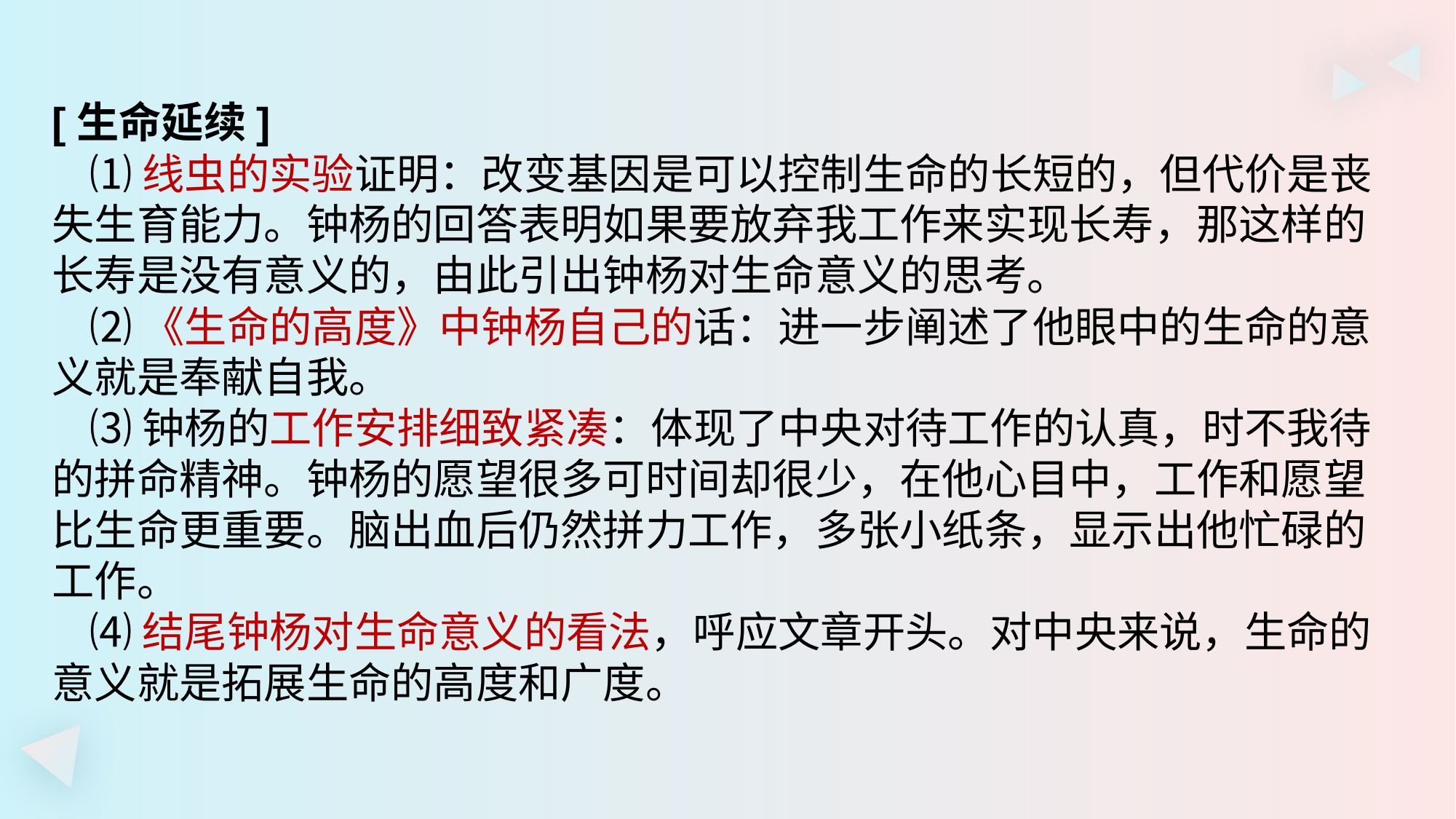

[生命延续]
    ⑴线虫的实验证明：改变基因是可以控制生命的长短的，但代价是丧失生育能力。钟杨的回答表明如果要放弃我工作来实现长寿，那这样的长寿是没有意义的，由此引出钟杨对生命意义的思考。
    ⑵《生命的高度》中钟杨自己的话：进一步阐述了他眼中的生命的意义就是奉献自我。
    ⑶钟杨的工作安排细致紧凑：体现了中央对待工作的认真，时不我待的拼命精神。钟杨的愿望很多可时间却很少，在他心目中，工作和愿望比生命更重要。脑出血后仍然拼力工作，多张小纸条，显示出他忙碌的工作。
    ⑷结尾钟杨对生命意义的看法，呼应文章开头。对中央来说，生命的意义就是拓展生命的高度和广度。